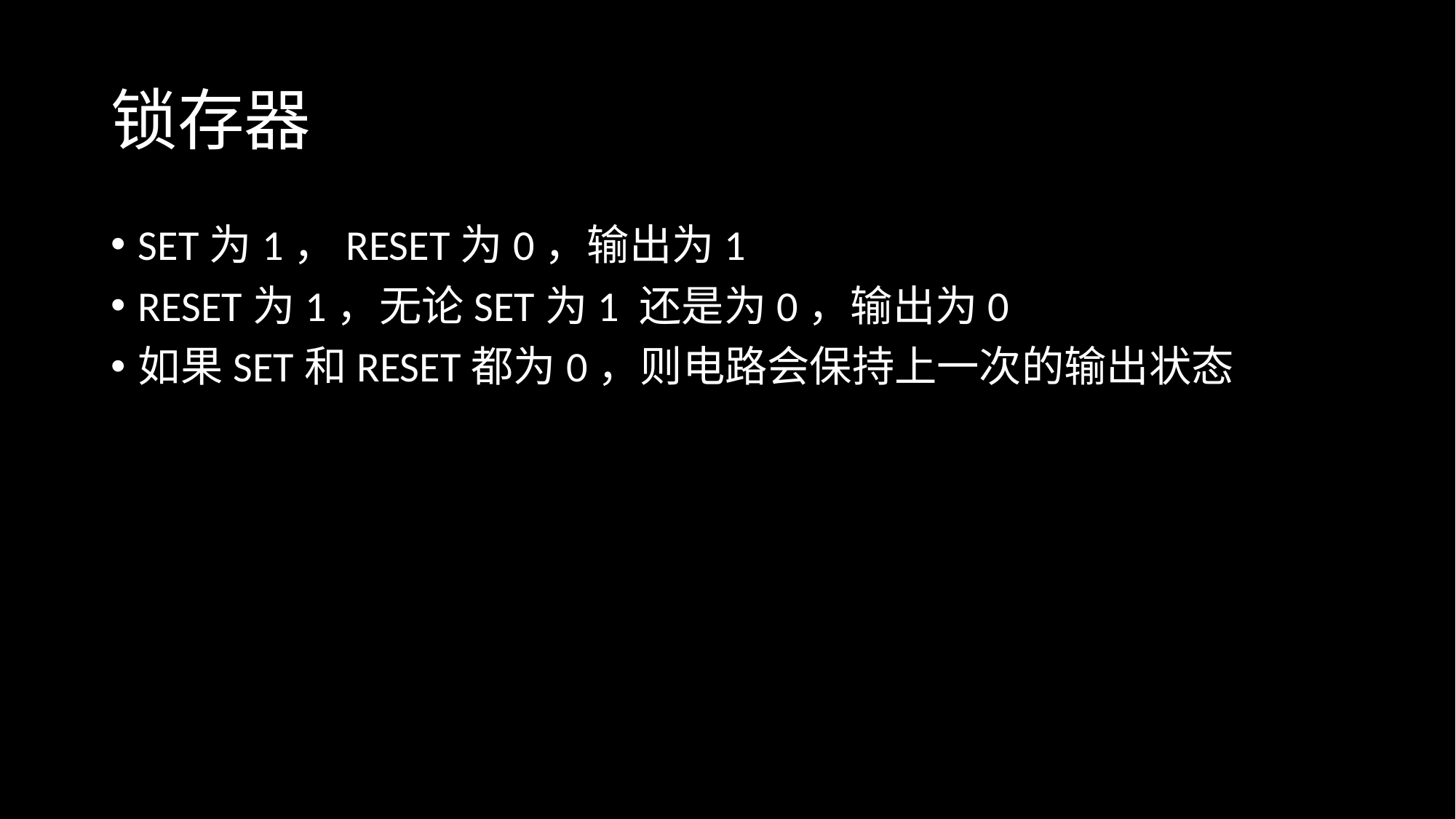

# 锁存器
SET为1，RESET为0，输出为1
RESET为1，无论SET为1 还是为0，输出为0
如果SET和RESET都为0，则电路会保持上一次的输出状态